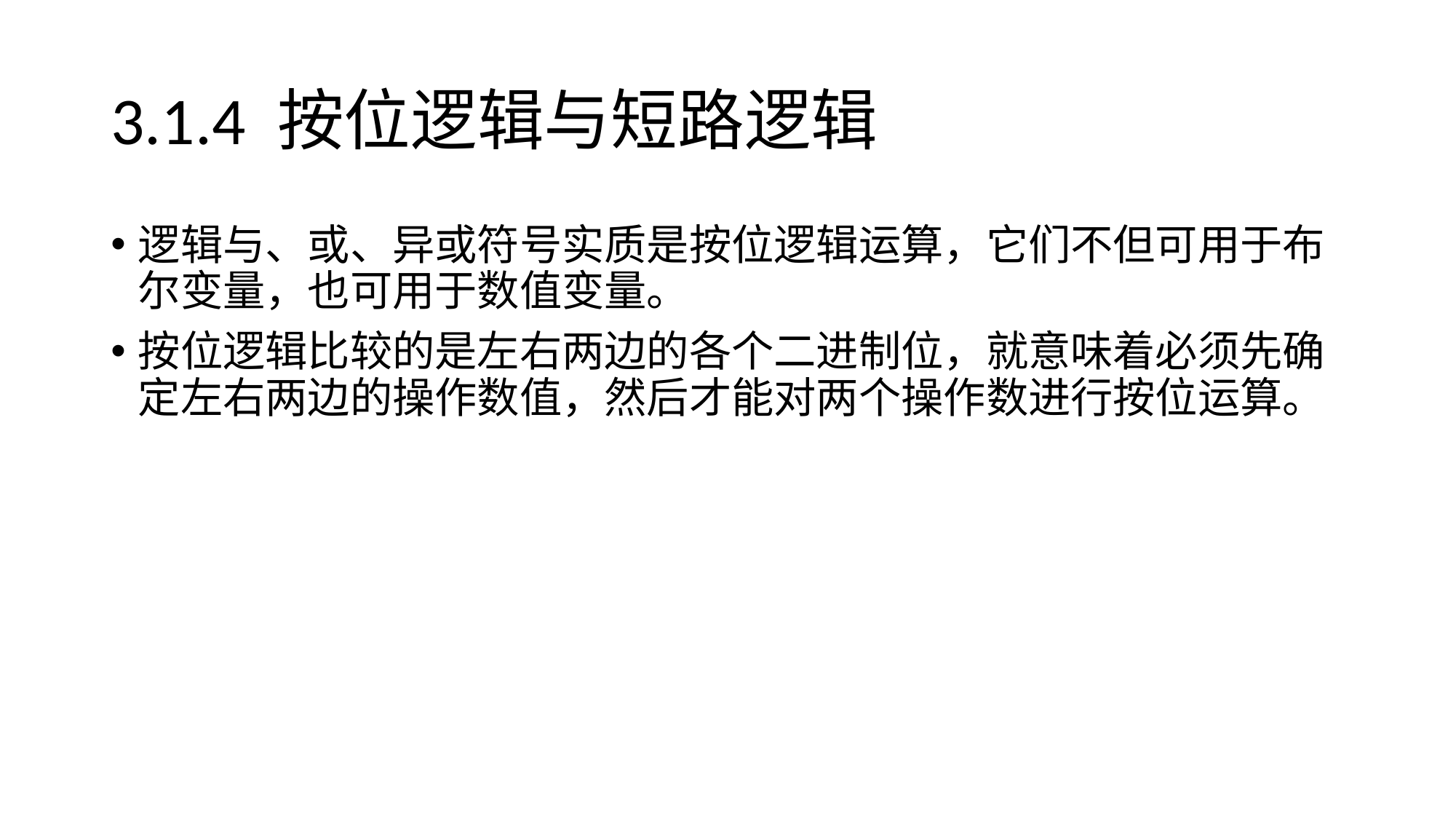

# 3.1.4 按位逻辑与短路逻辑
逻辑与、或、异或符号实质是按位逻辑运算，它们不但可用于布尔变量，也可用于数值变量。
按位逻辑比较的是左右两边的各个二进制位，就意味着必须先确定左右两边的操作数值，然后才能对两个操作数进行按位运算。